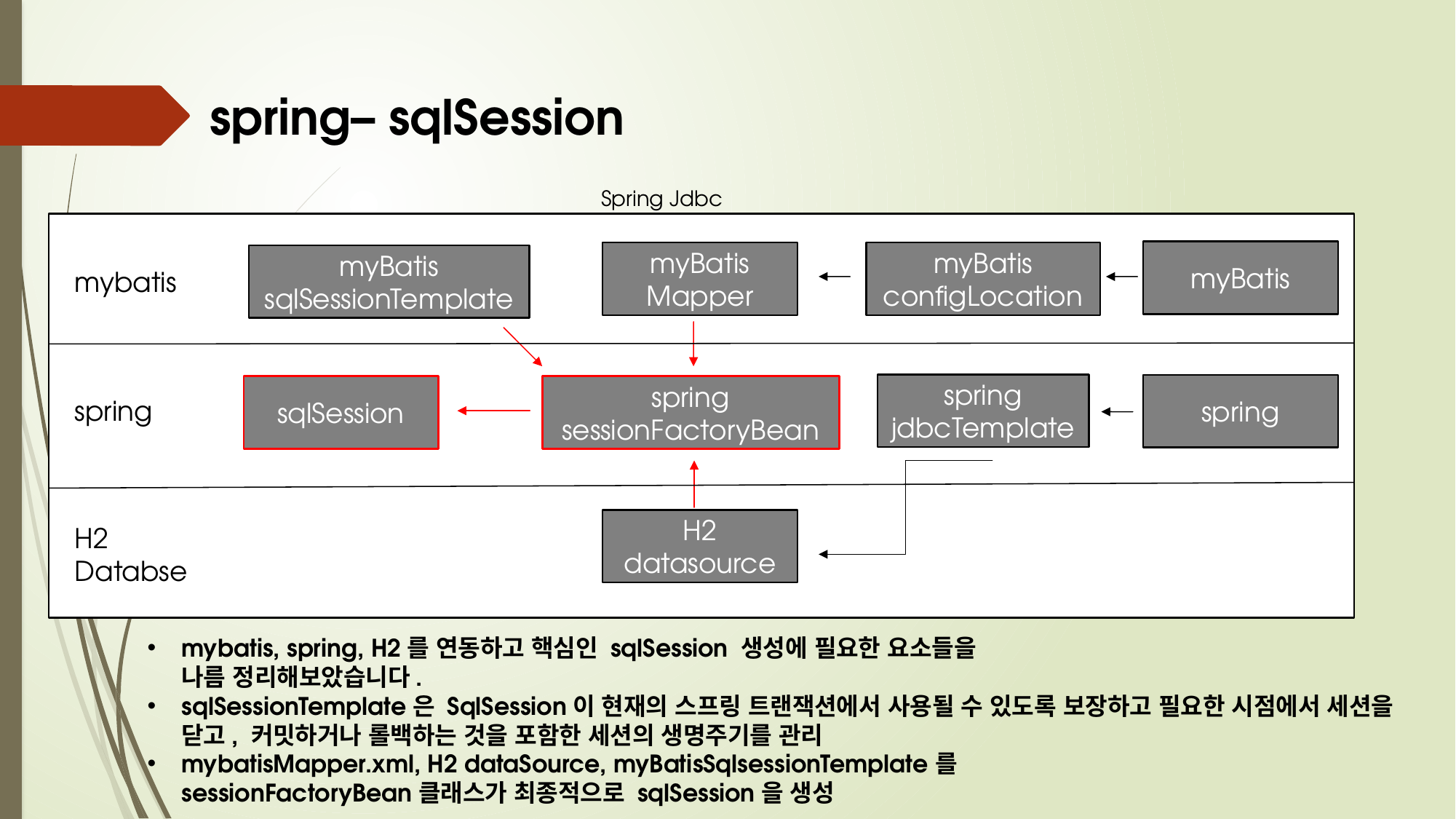

spring– sqlSession
Spring Jdbc

myBatis
myBatis
Mapper
myBatis
configLocation
myBatis
sqlSessionTemplate
mybatis
spring
jdbcTemplate
spring
sqlSession
spring
sessionFactoryBean
spring
H2
datasource
H2
Databse
mybatis, spring, H2를 연동하고 핵심인 sqlSession 생성에 필요한 요소들을
나름 정리해보았습니다.
sqlSessionTemplate은 SqlSession이 현재의 스프링 트랜잭션에서 사용될 수 있도록 보장하고 필요한 시점에서 세션을 닫고, 커밋하거나 롤백하는 것을 포함한 세션의 생명주기를 관리
mybatisMapper.xml, H2 dataSource, myBatisSqlsessionTemplate를
sessionFactoryBean클래스가 최종적으로 sqlSession을 생성